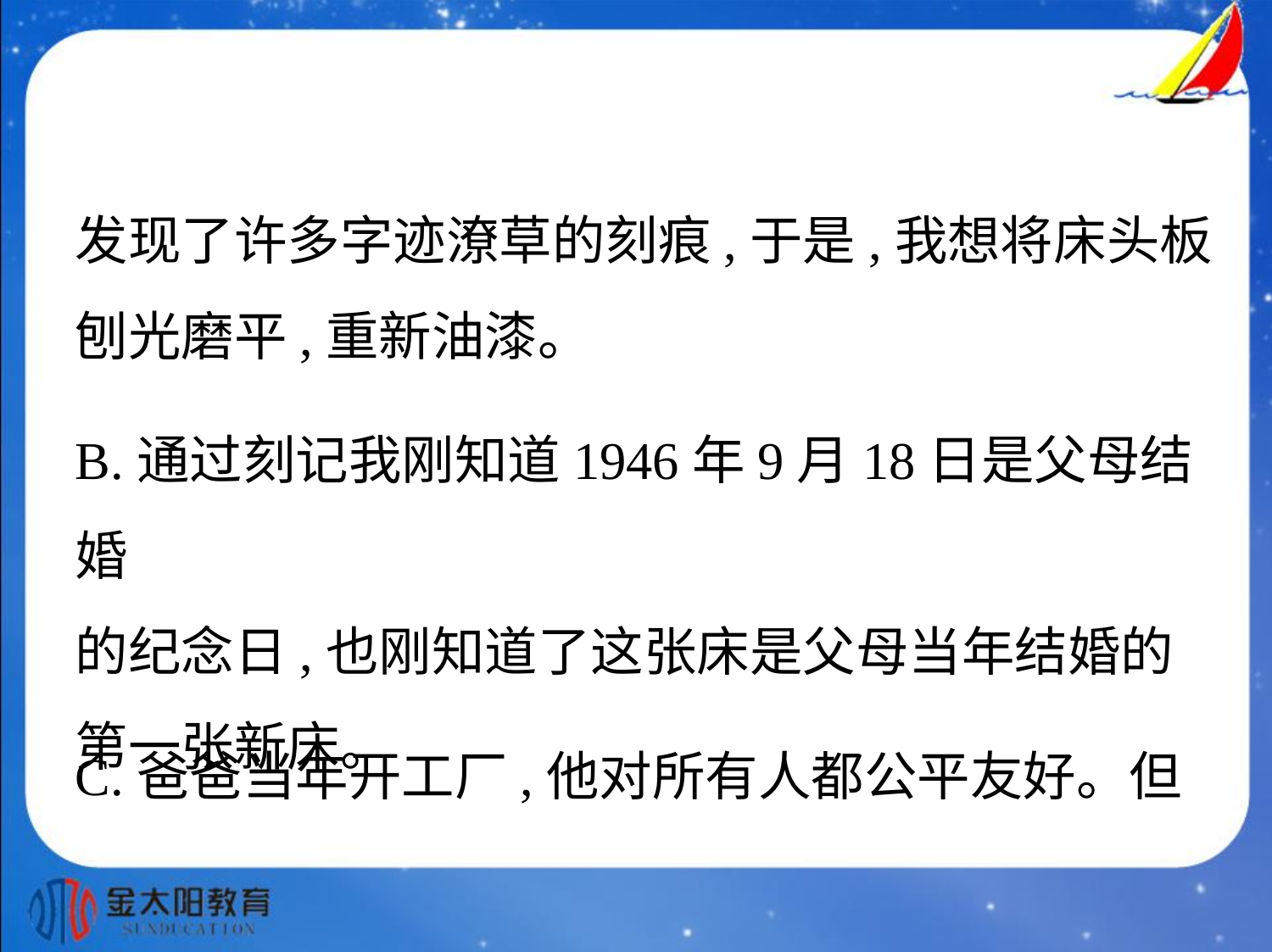

发现了许多字迹潦草的刻痕,于是,我想将床头板
刨光磨平,重新油漆。
B.通过刻记我刚知道1946年9月18日是父母结婚
的纪念日,也刚知道了这张床是父母当年结婚的
第一张新床。
C.爸爸当年开工厂,他对所有人都公平友好。但